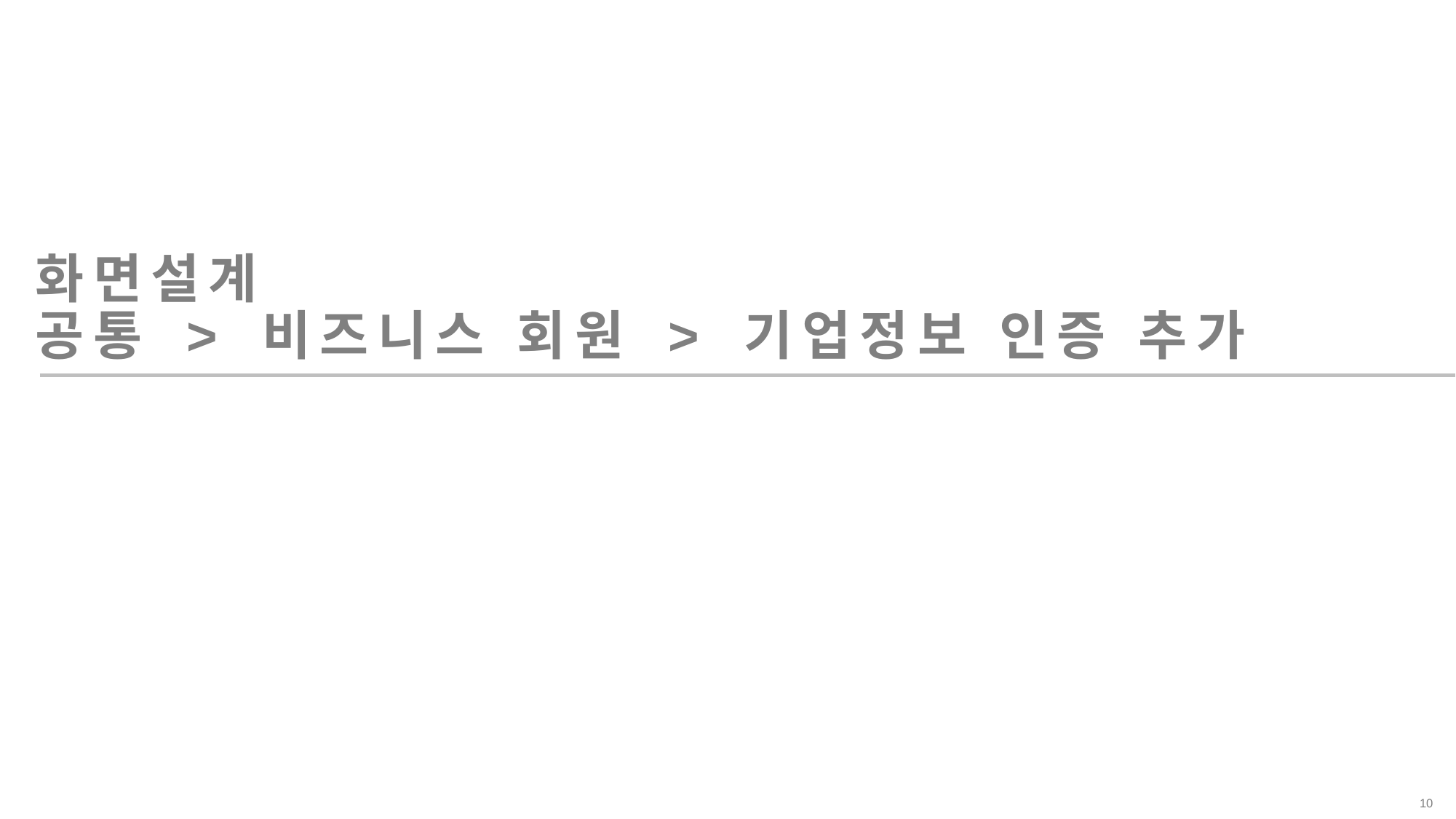

# 화면설계 공통 > 비즈니스 회원 > 기업정보 인증 추가